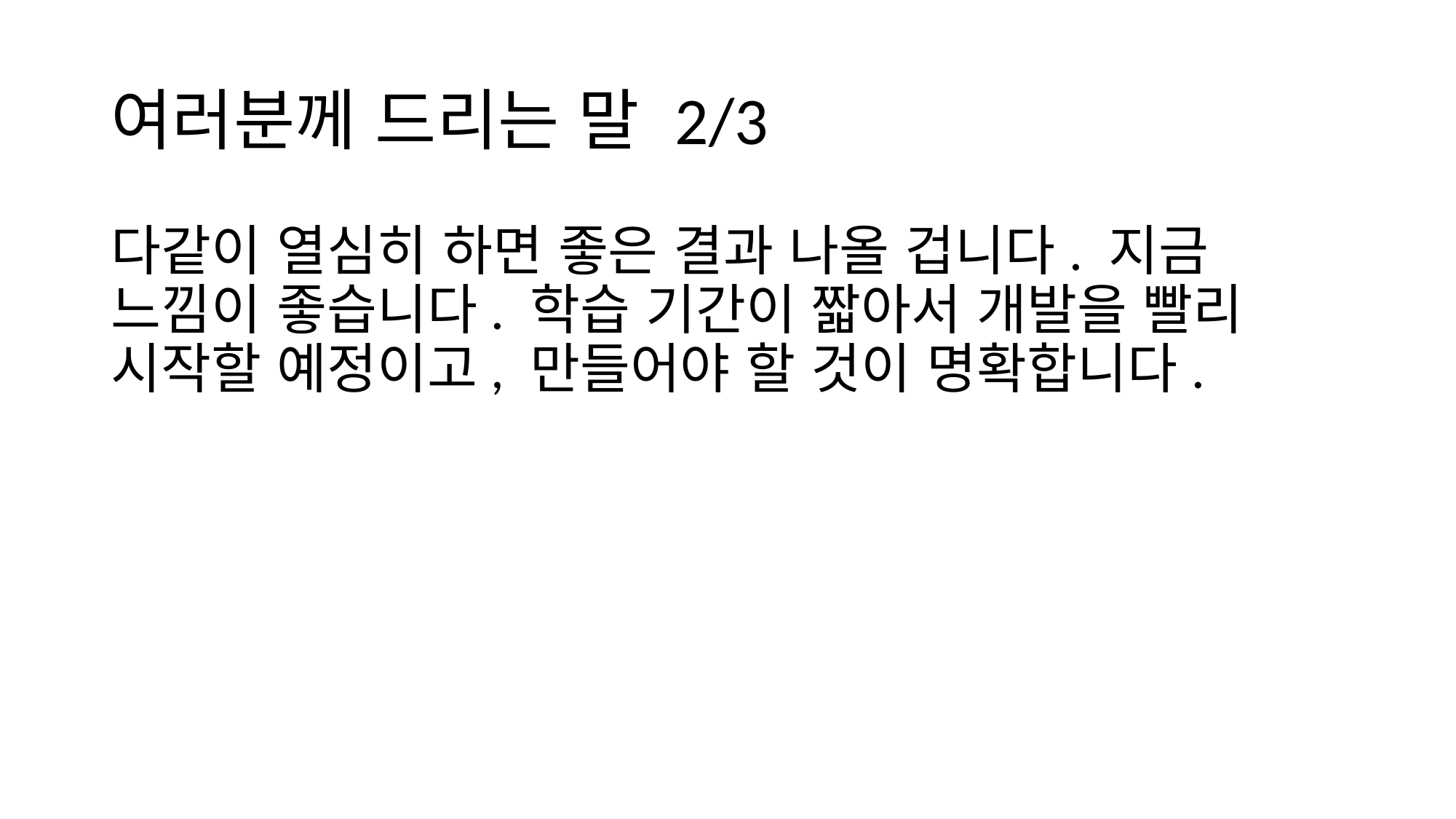

# 여러분께 드리는 말 2/3
다같이 열심히 하면 좋은 결과 나올 겁니다. 지금 느낌이 좋습니다. 학습 기간이 짧아서 개발을 빨리 시작할 예정이고, 만들어야 할 것이 명확합니다.